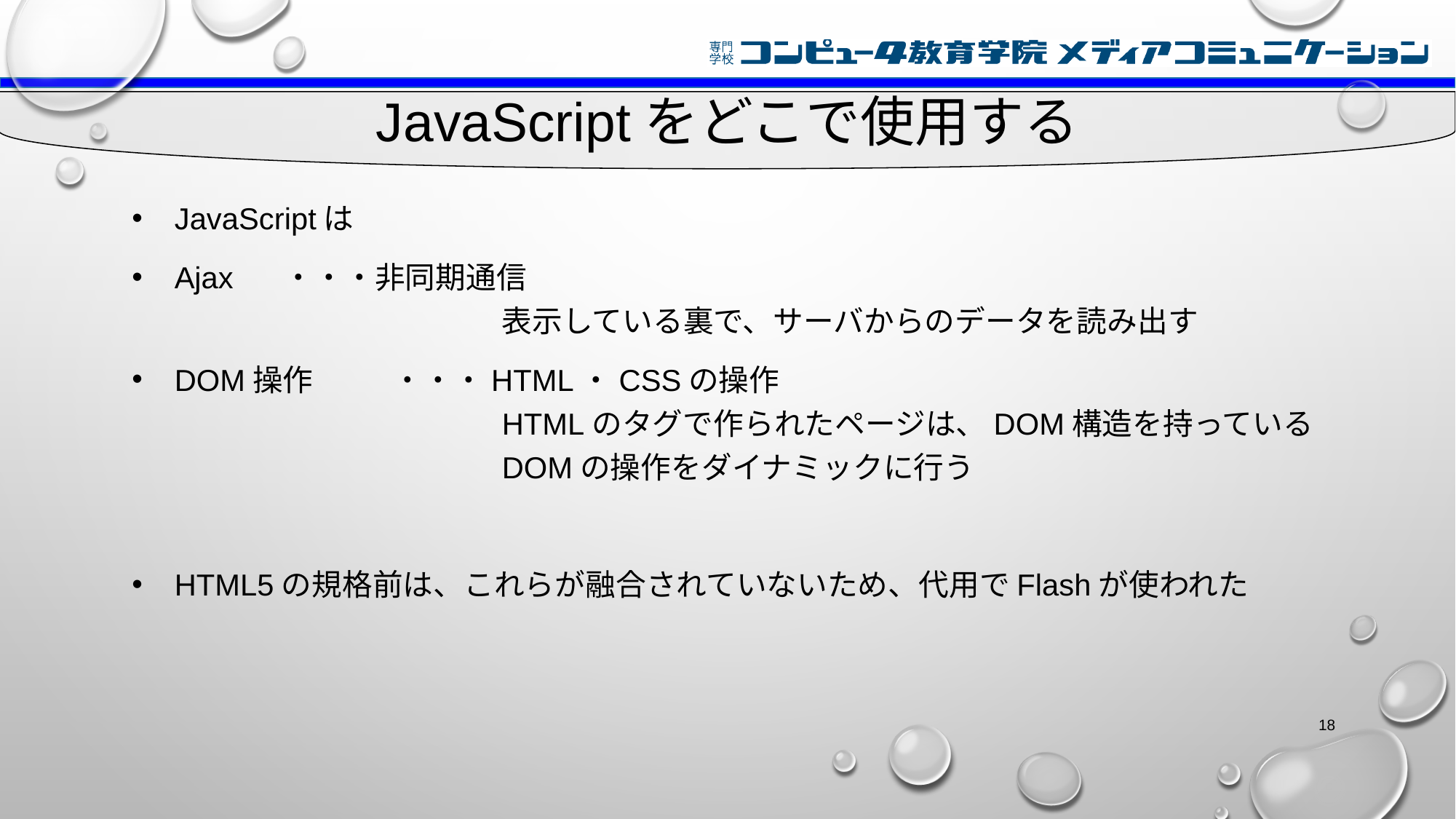

# JavaScriptをどこで使用する
JavaScriptは
Ajax	・・・非同期通信
			表示している裏で、サーバからのデータを読み出す
DOM操作	・・・HTML・CSSの操作
			HTMLのタグで作られたページは、DOM構造を持っている
			DOMの操作をダイナミックに行う

HTML5の規格前は、これらが融合されていないため、代用でFlashが使われた

18